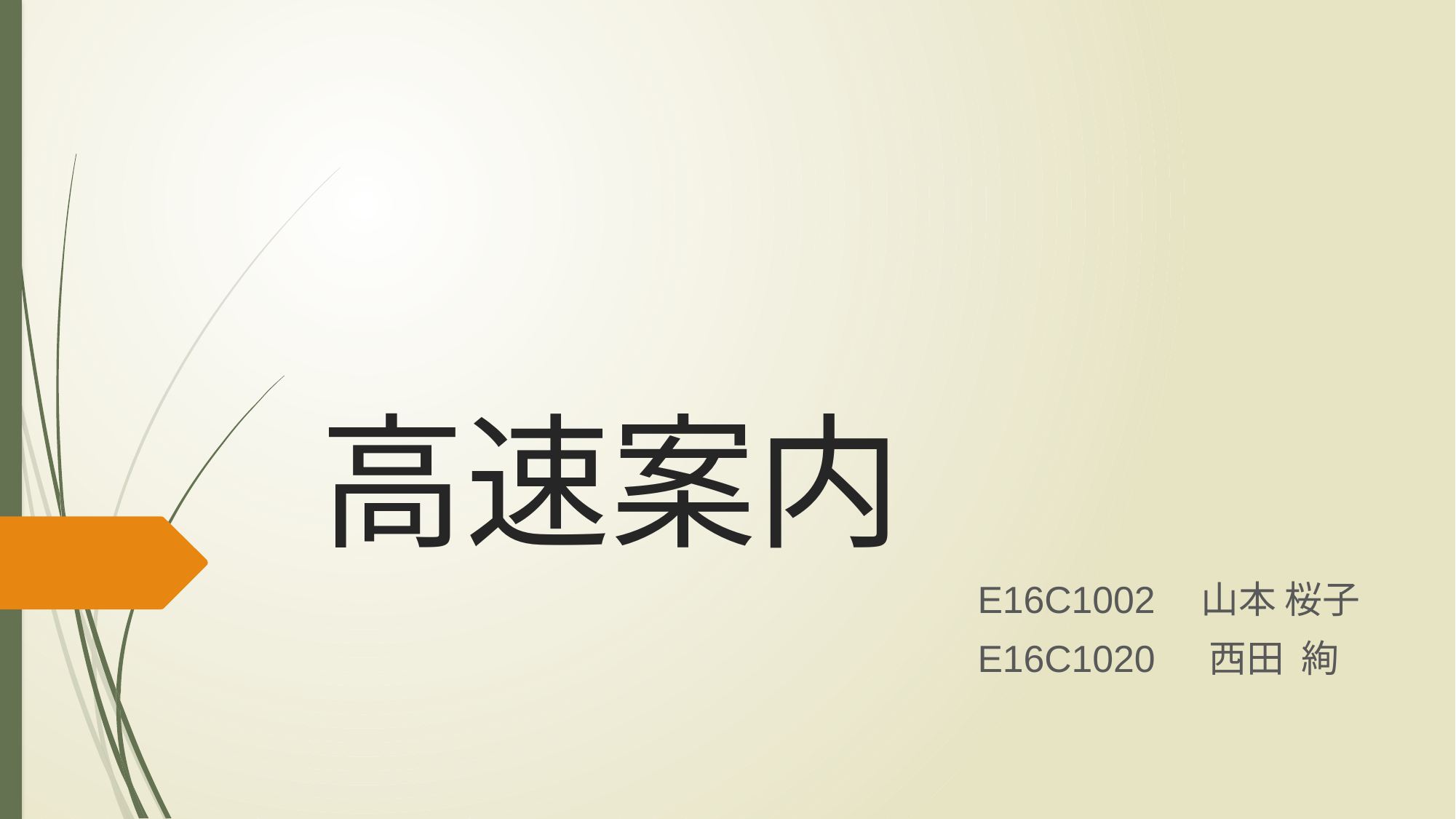

# 高速案内
E16C1002　山本 桜子
E16C1020　 西田  絢